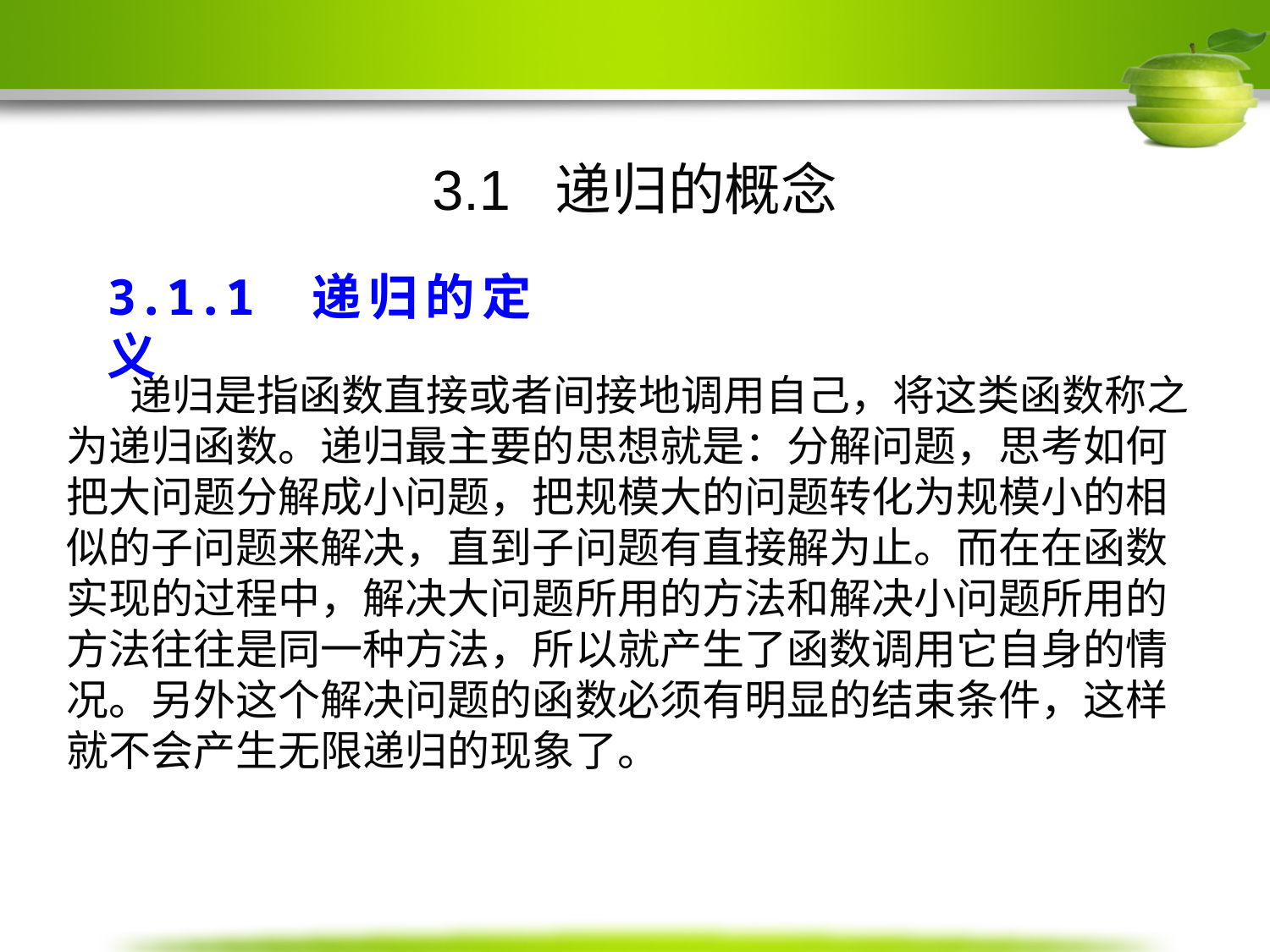

3.1  递归的概念
3.1.1 递归的定义
递归是指函数直接或者间接地调用自己，将这类函数称之为递归函数。递归最主要的思想就是：分解问题，思考如何把大问题分解成小问题，把规模大的问题转化为规模小的相似的子问题来解决，直到子问题有直接解为止。而在在函数实现的过程中，解决大问题所用的方法和解决小问题所用的方法往往是同一种方法，所以就产生了函数调用它自身的情况。另外这个解决问题的函数必须有明显的结束条件，这样就不会产生无限递归的现象了。